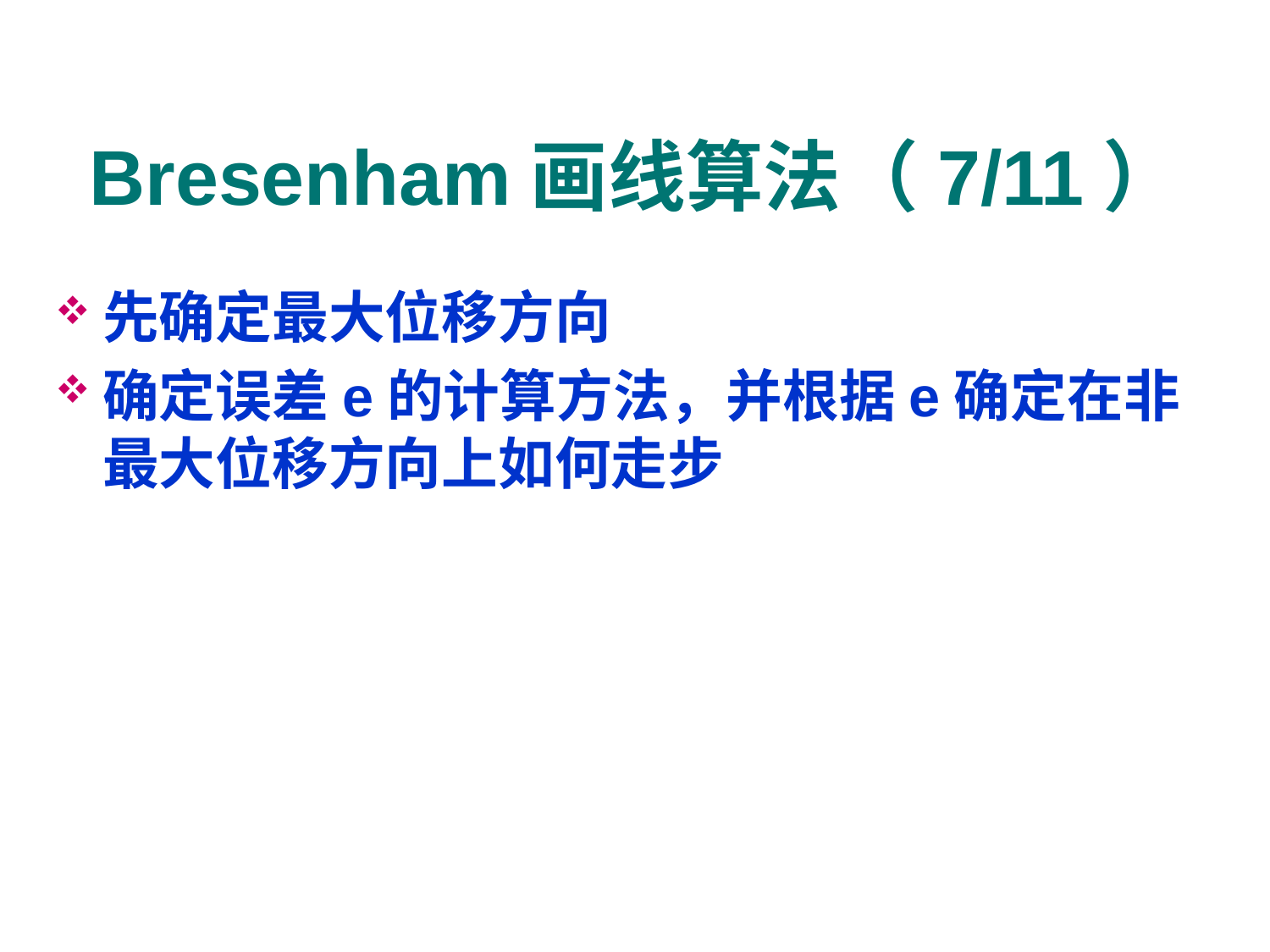

# Bresenham画线算法（7/11）
先确定最大位移方向
确定误差e的计算方法，并根据e确定在非最大位移方向上如何走步